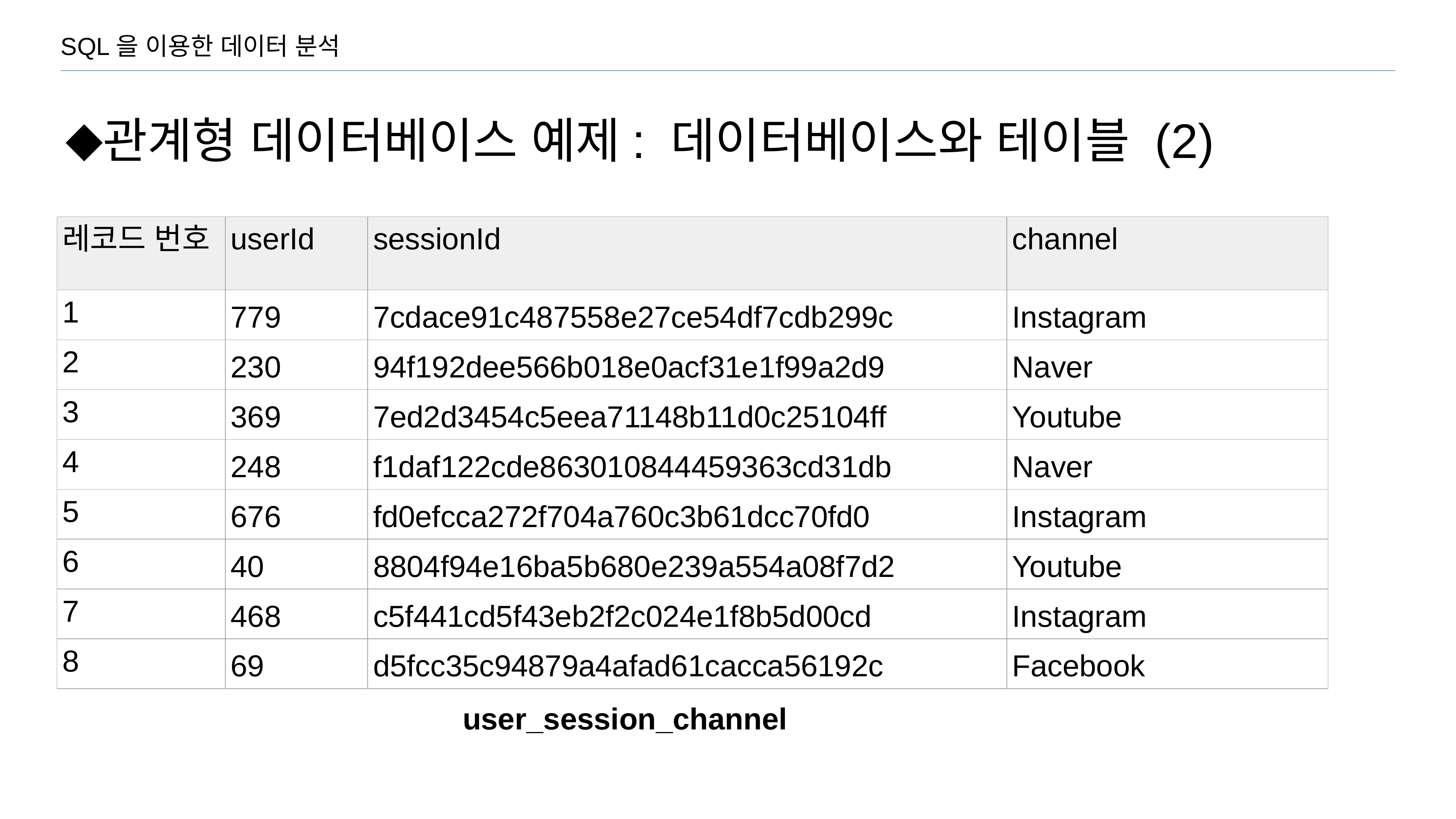

SQL을 이용한 데이터 분석
관계형 데이터베이스 예제: 데이터베이스와 테이블 (2)

| 레코드 번호 | userId | sessionId | channel |
| --- | --- | --- | --- |
| 1 | 779 | 7cdace91c487558e27ce54df7cdb299c | Instagram |
| 2 | 230 | 94f192dee566b018e0acf31e1f99a2d9 | Naver |
| 3 | 369 | 7ed2d3454c5eea71148b11d0c25104ff | Youtube |
| 4 | 248 | f1daf122cde863010844459363cd31db | Naver |
| 5 | 676 | fd0efcca272f704a760c3b61dcc70fd0 | Instagram |
| 6 | 40 | 8804f94e16ba5b680e239a554a08f7d2 | Youtube |
| 7 | 468 | c5f441cd5f43eb2f2c024e1f8b5d00cd | Instagram |
| 8 | 69 | d5fcc35c94879a4afad61cacca56192c | Facebook |
user_session_channel